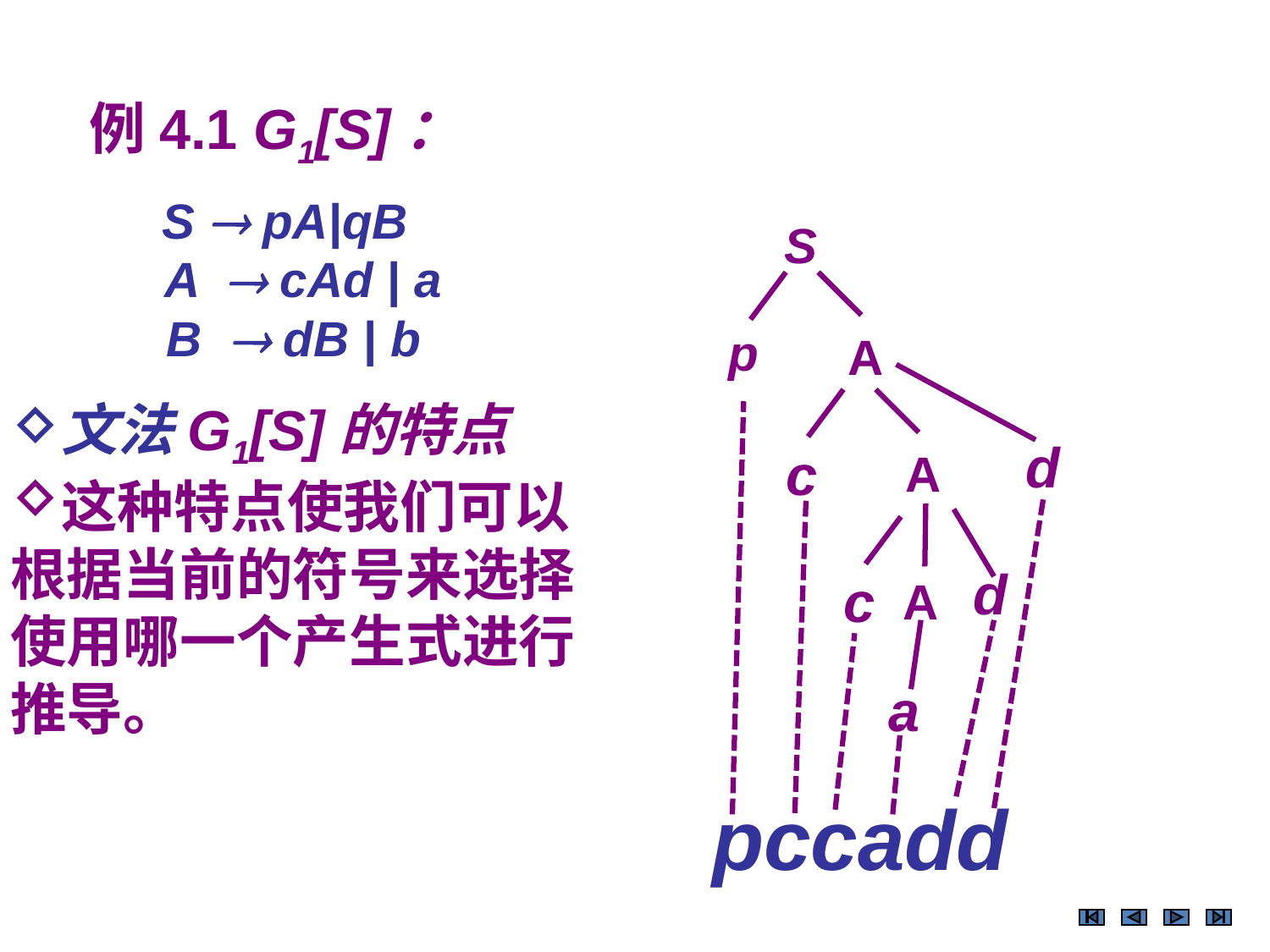

例4.1 G1[S]：

           S → pA|qB	         	 A  → cAd | a
	 B  → dB | b
S

p
A

文法G1[S]的特点
这种特点使我们可以根据当前的符号来选择使用哪一个产生式进行推导。

d
c
A

d
c
A

a

           pccadd